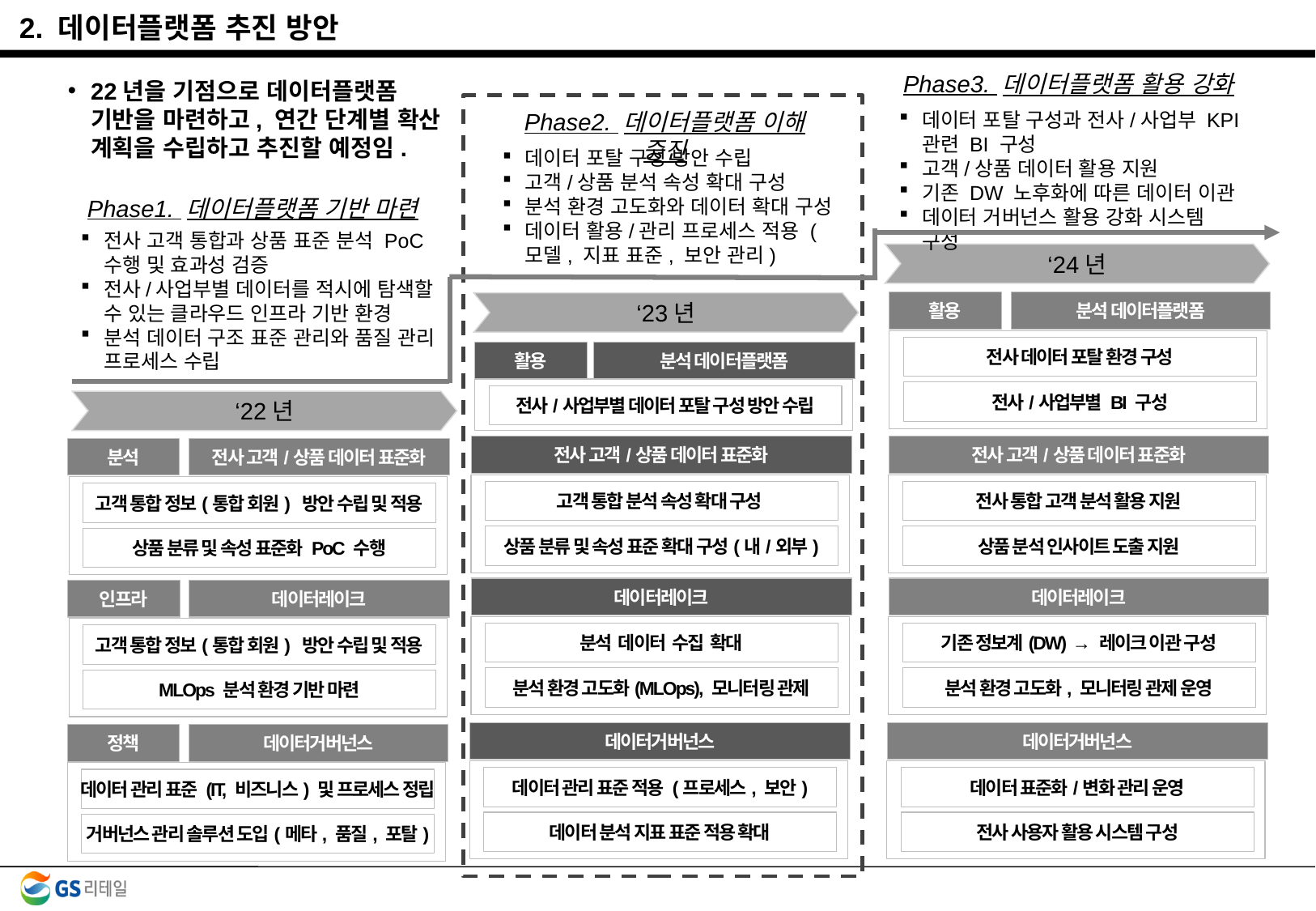

2. 데이터플랫폼 추진 방안
Phase3. 데이터플랫폼 활용 강화
22년을 기점으로 데이터플랫폼 기반을 마련하고, 연간 단계별 확산 계획을 수립하고 추진할 예정임.

Phase2. 데이터플랫폼 이해 증진
데이터 포탈 구성과 전사/사업부 KPI 관련 BI 구성
고객/상품 데이터 활용 지원
기존 DW 노후화에 따른 데이터 이관
데이터 거버넌스 활용 강화 시스템 구성
데이터 포탈 구성 방안 수립
고객/상품 분석 속성 확대 구성
분석 환경 고도화와 데이터 확대 구성
데이터 활용/관리 프로세스 적용 (모델, 지표 표준, 보안 관리)
Phase1. 데이터플랫폼 기반 마련
전사 고객 통합과 상품 표준 분석 PoC 수행 및 효과성 검증
전사/사업부별 데이터를 적시에 탐색할 수 있는 클라우드 인프라 기반 환경
분석 데이터 구조 표준 관리와 품질 관리 프로세스 수립
‘24년
활용
분석 데이터플랫폼
‘23년

전사 데이터 포탈 환경 구성
분석 데이터플랫폼

전사/사업부별 데이터 포탈 구성 방안 수립
전사 고객/상품 데이터 표준화

고객 통합 분석 속성 확대 구성
상품 분류 및 속성 표준 확대 구성(내/외부)
데이터레이크

분석  데이터  수집  확대
분석 환경 고도화(MLOps), 모니터링 관제
데이터거버넌스

데이터 관리 표준 적용 (프로세스, 보안)
데이터 분석 지표 표준 적용 확대
활용
전사/사업부별 BI 구성
‘22년
전사 고객/상품 데이터 표준화
분석
전사 고객/상품 데이터 표준화

전사 통합 고객 분석 활용 지원
고객 통합 정보(통합 회원)  방안 수립 및 적용
상품 분석 인사이트 도출 지원
상품 분류 및 속성 표준화 PoC 수행
데이터레이크
인프라
데이터레이크

기존 정보계(DW)  → 레이크 이관 구성
고객 통합 정보(통합 회원)  방안 수립 및 적용
분석 환경 고도화, 모니터링 관제 운영
MLOps 분석 환경 기반 마련
데이터거버넌스
정책
데이터거버넌스

데이터 표준화/변화 관리 운영
데이터 관리 표준 (IT, 비즈니스) 및 프로세스 정립
전사 사용자 활용 시스템 구성
거버넌스 관리 솔루션 도입(메타, 품질, 포탈)